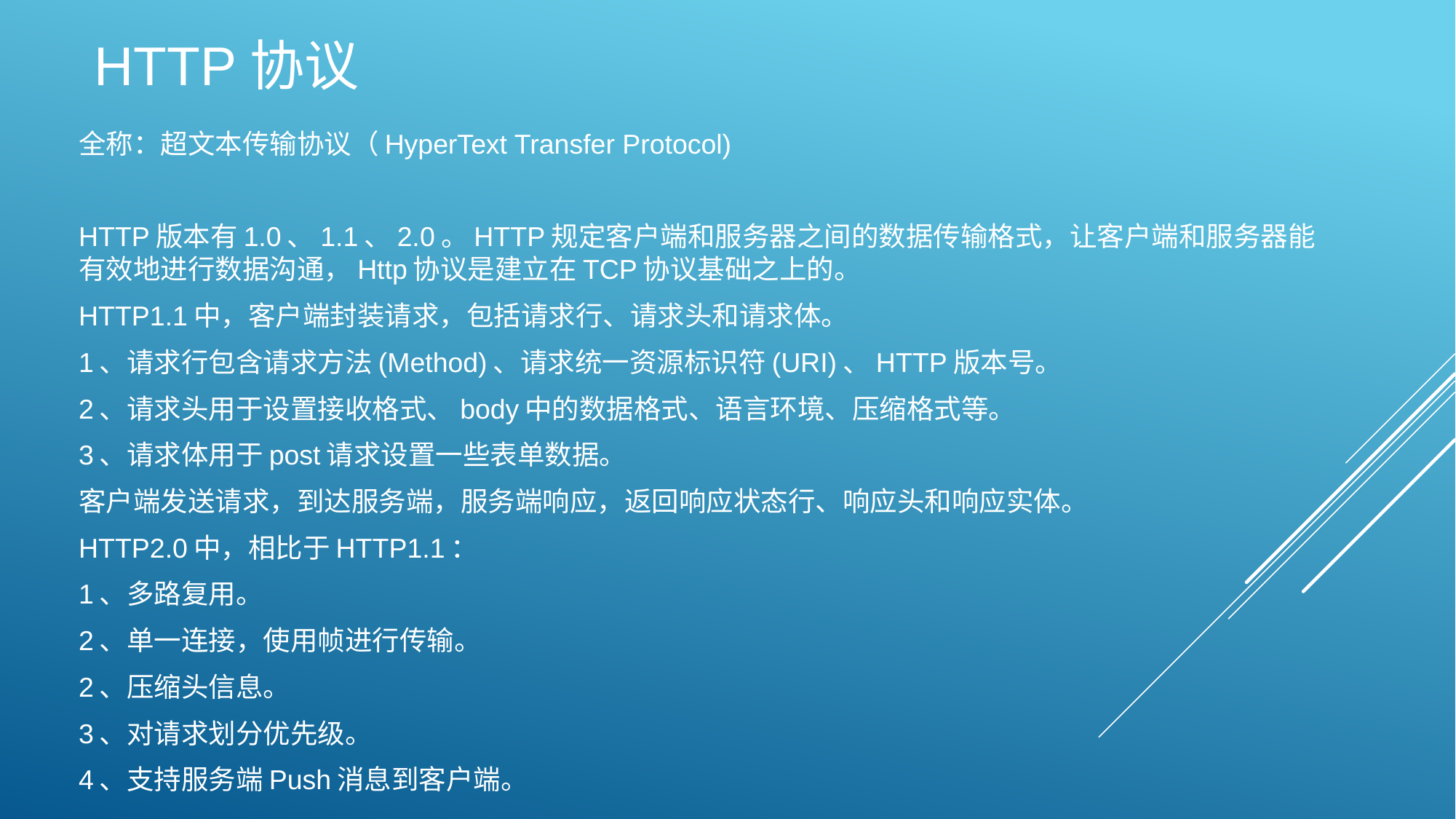

# HTTP协议
全称：超文本传输协议（HyperText Transfer Protocol)

HTTP版本有1.0、1.1、2.0。HTTP规定客户端和服务器之间的数据传输格式，让客户端和服务器能有效地进行数据沟通，Http协议是建立在TCP协议基础之上的。
HTTP1.1中，客户端封装请求，包括请求行、请求头和请求体。
1、请求行包含请求方法(Method)、请求统一资源标识符(URI)、HTTP版本号。
2、请求头用于设置接收格式、body中的数据格式、语言环境、压缩格式等。
3、请求体用于post请求设置一些表单数据。
客户端发送请求，到达服务端，服务端响应，返回响应状态行、响应头和响应实体。
HTTP2.0中，相比于HTTP1.1：
1、多路复用。
2、单一连接，使用帧进行传输。
2、压缩头信息。
3、对请求划分优先级。
4、支持服务端Push消息到客户端。